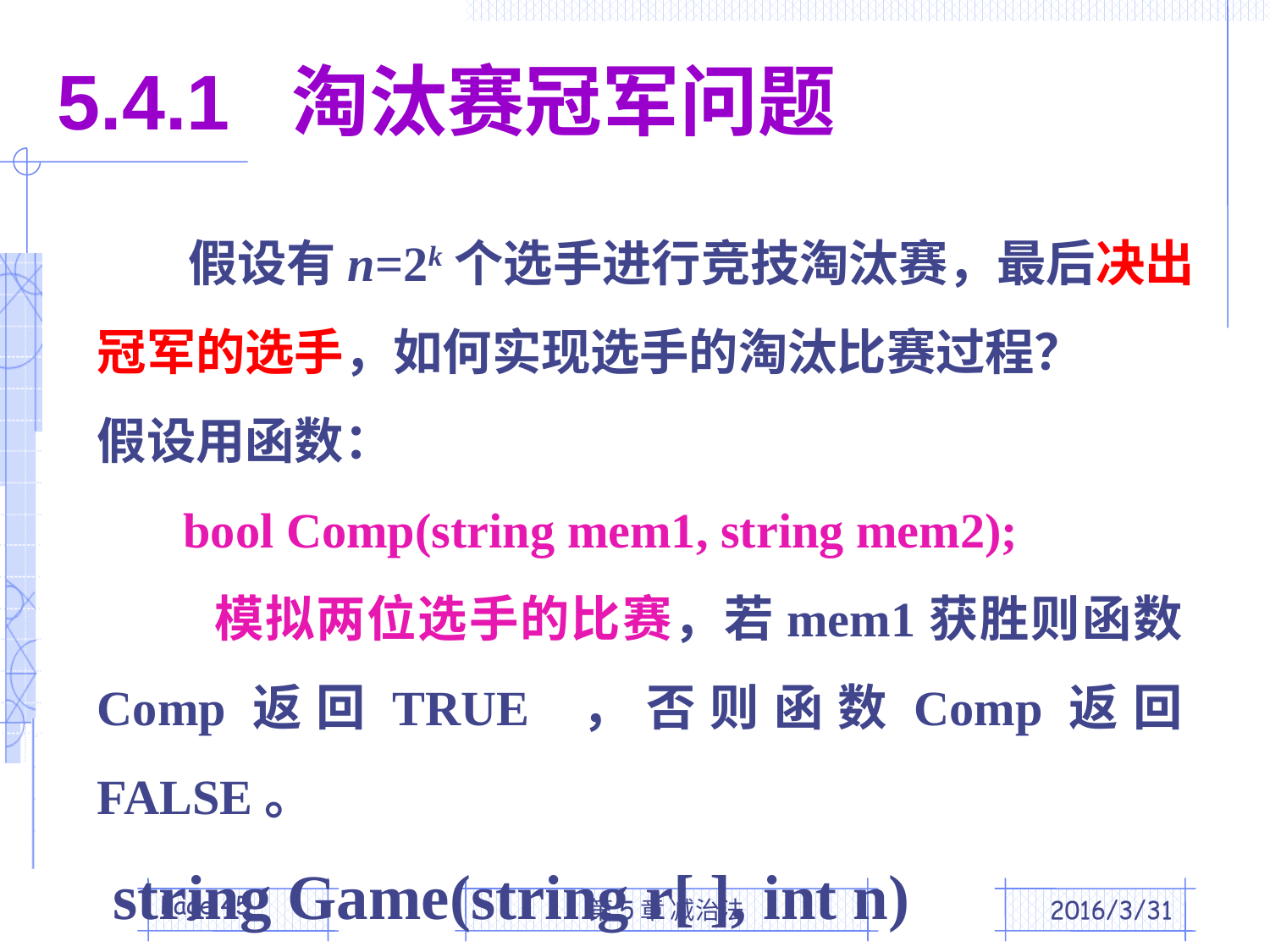

5.4.1  淘汰赛冠军问题
       假设有n=2k个选手进行竞技淘汰赛，最后决出冠军的选手，如何实现选手的淘汰比赛过程？
假设用函数：
       bool Comp(string mem1, string mem2);
        模拟两位选手的比赛，若mem1获胜则函数Comp返回TRUE ，否则函数Comp返回FALSE。
 string Game(string r[ ], int n)
Page 45
第5章 减治法
2016/3/31